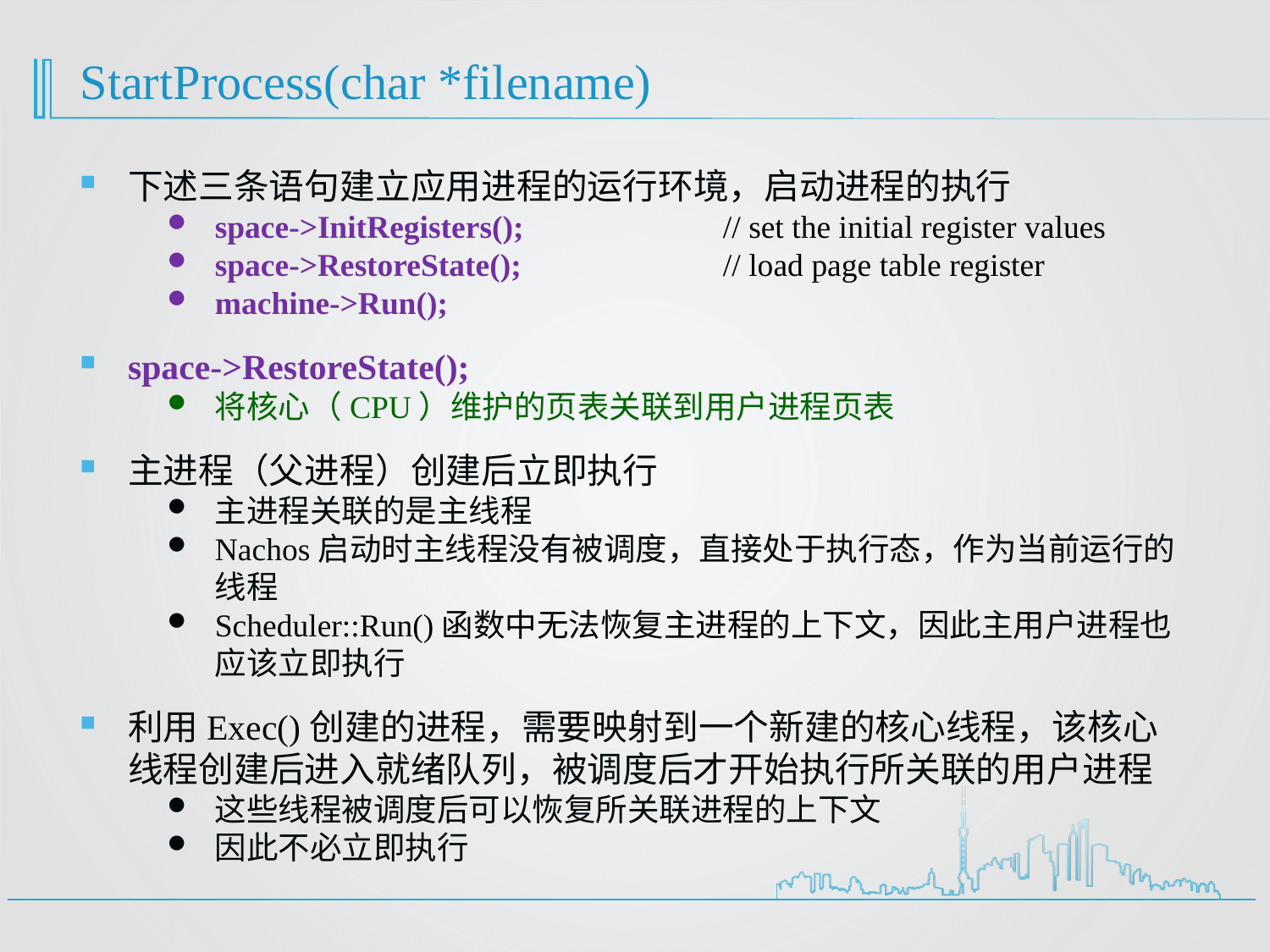

# StartProcess(char *filename)
下述三条语句建立应用进程的运行环境，启动进程的执行
space->InitRegisters();		// set the initial register values
space->RestoreState();		// load page table register
machine->Run();
space->RestoreState();
将核心（CPU）维护的页表关联到用户进程页表
主进程（父进程）创建后立即执行
主进程关联的是主线程
Nachos启动时主线程没有被调度，直接处于执行态，作为当前运行的线程
Scheduler::Run()函数中无法恢复主进程的上下文，因此主用户进程也应该立即执行
利用Exec()创建的进程，需要映射到一个新建的核心线程，该核心线程创建后进入就绪队列，被调度后才开始执行所关联的用户进程
这些线程被调度后可以恢复所关联进程的上下文
因此不必立即执行